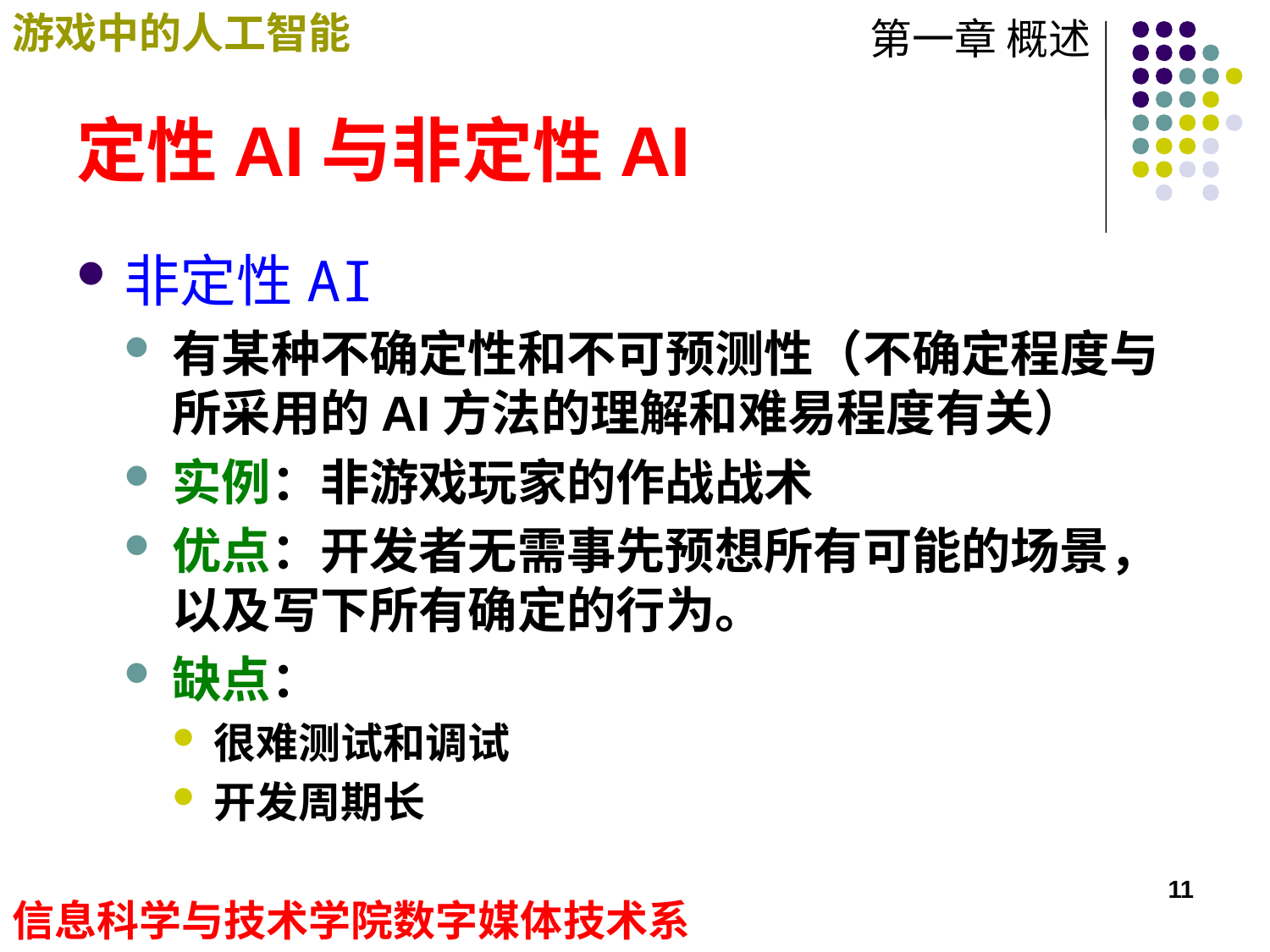

# 定性AI与非定性AI
非定性AI
有某种不确定性和不可预测性（不确定程度与所采用的AI方法的理解和难易程度有关）
实例：非游戏玩家的作战战术
优点：开发者无需事先预想所有可能的场景，以及写下所有确定的行为。
缺点：
很难测试和调试
开发周期长
11